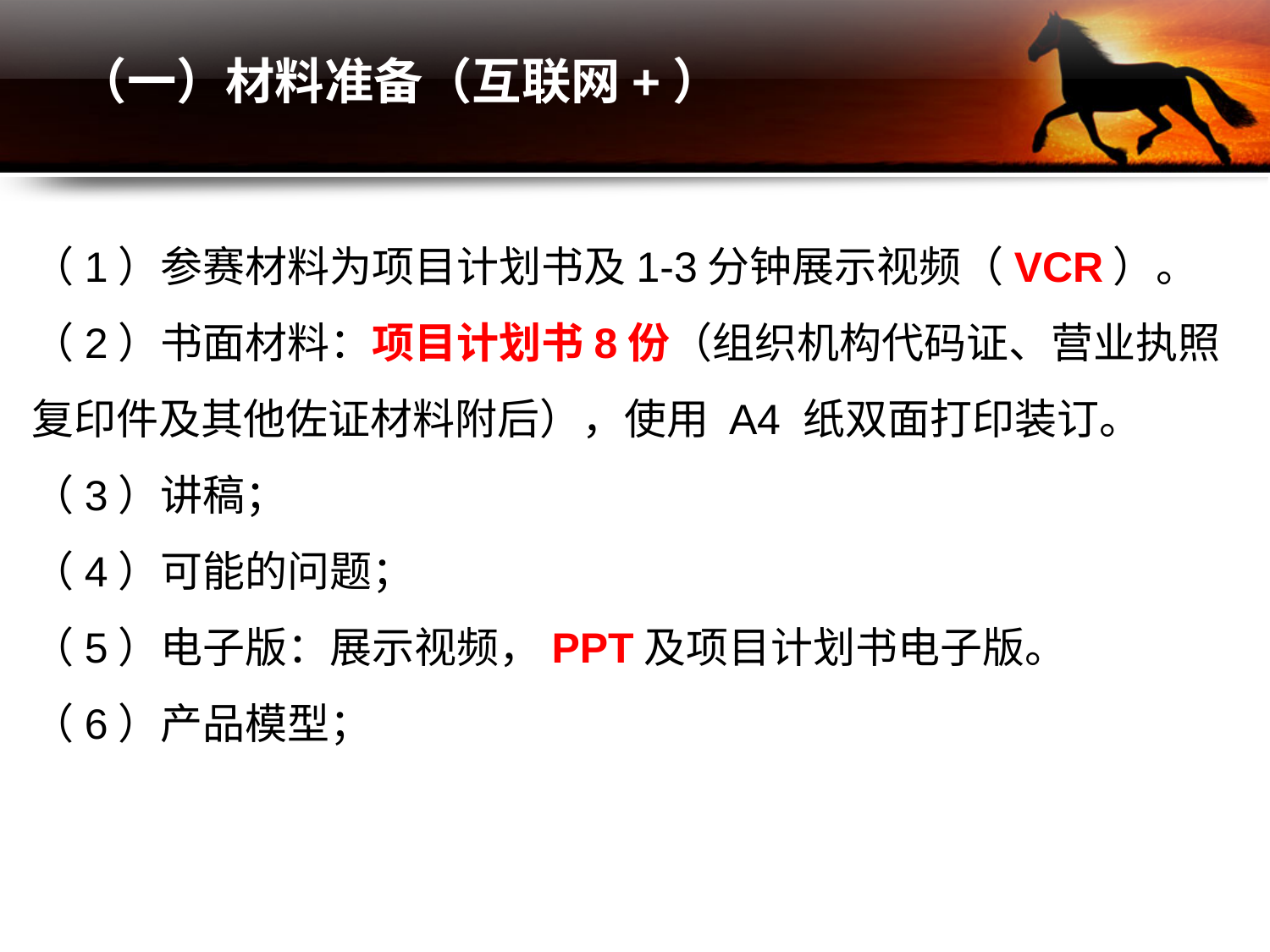

# （一）材料准备（互联网+）
（1）参赛材料为项目计划书及1-3分钟展示视频（VCR）。
（2）书面材料：项目计划书8份（组织机构代码证、营业执照复印件及其他佐证材料附后），使用 A4 纸双面打印装订。
（3）讲稿；
（4）可能的问题；
（5）电子版：展示视频，PPT及项目计划书电子版。
（6）产品模型；